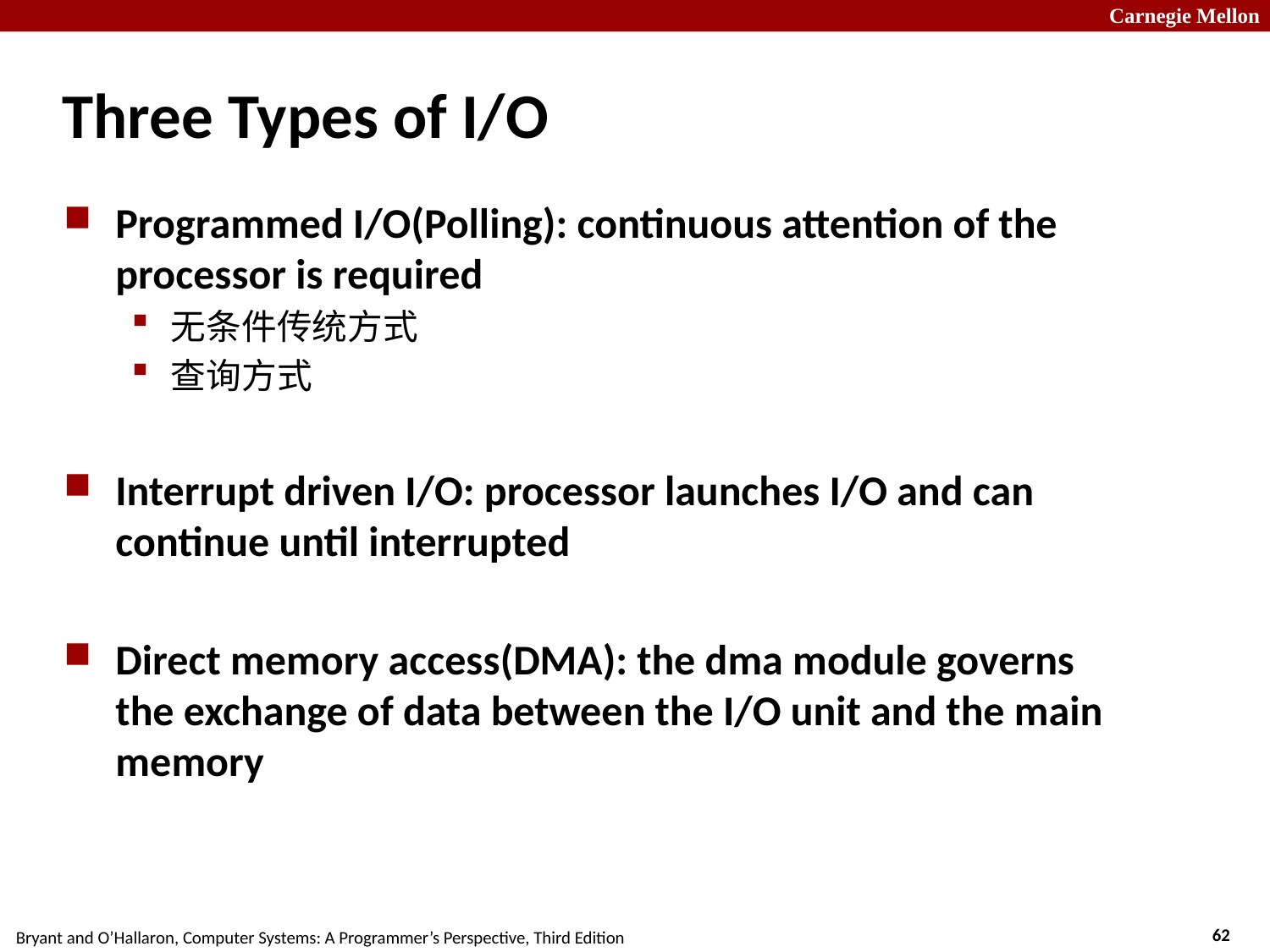

# Three Types of I/O
Programmed I/O(Polling): continuous attention of the processor is required
无条件传统方式
查询方式

Interrupt driven I/O: processor launches I/O and can continue until interrupted

Direct memory access(DMA): the dma module governs the exchange of data between the I/O unit and the main memory